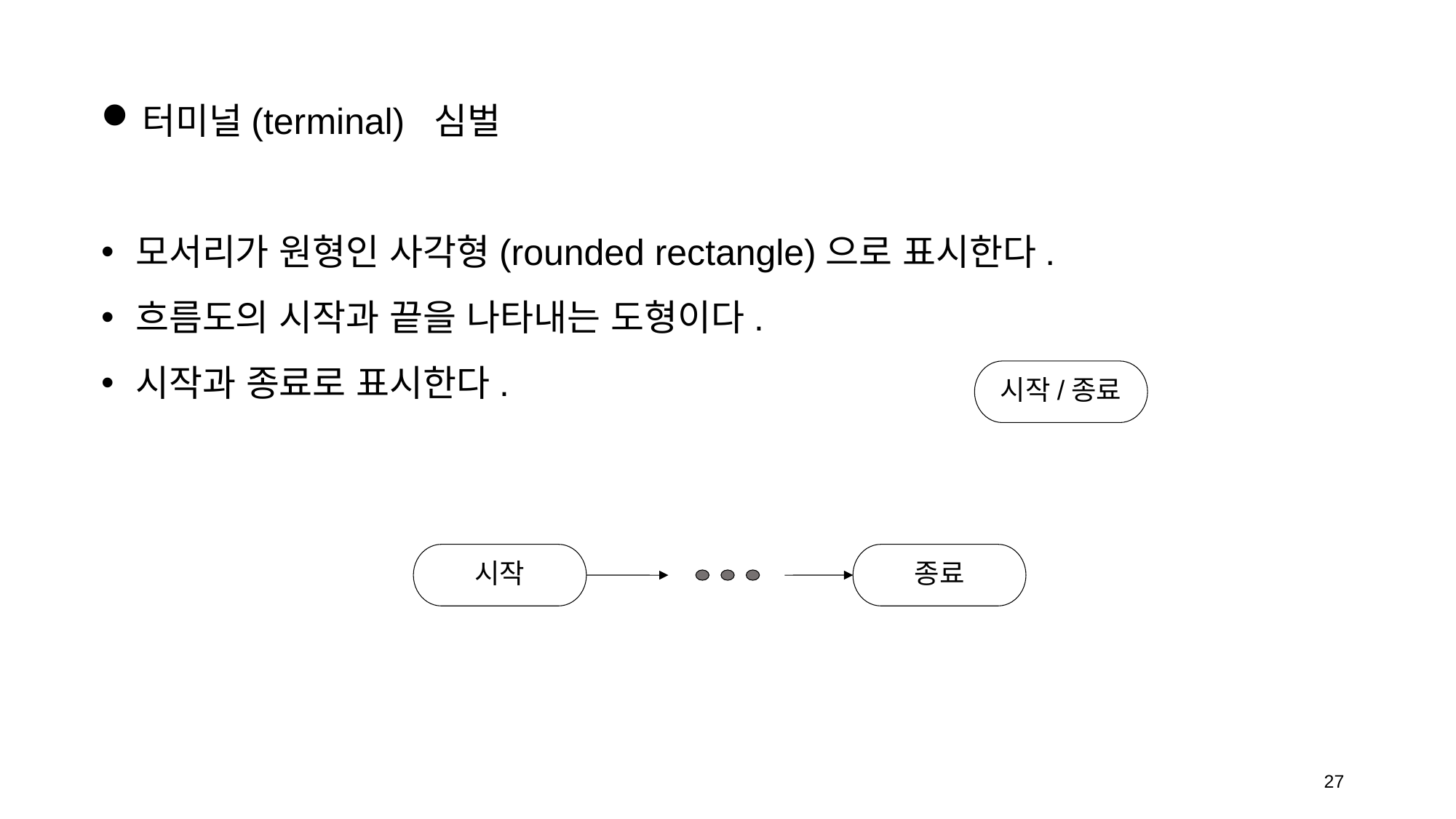

터미널(terminal)  심벌

모서리가 원형인 사각형(rounded rectangle)으로 표시한다.
흐름도의 시작과 끝을 나타내는 도형이다.
시작과 종료로 표시한다.
시작/종료
시작
종료

27